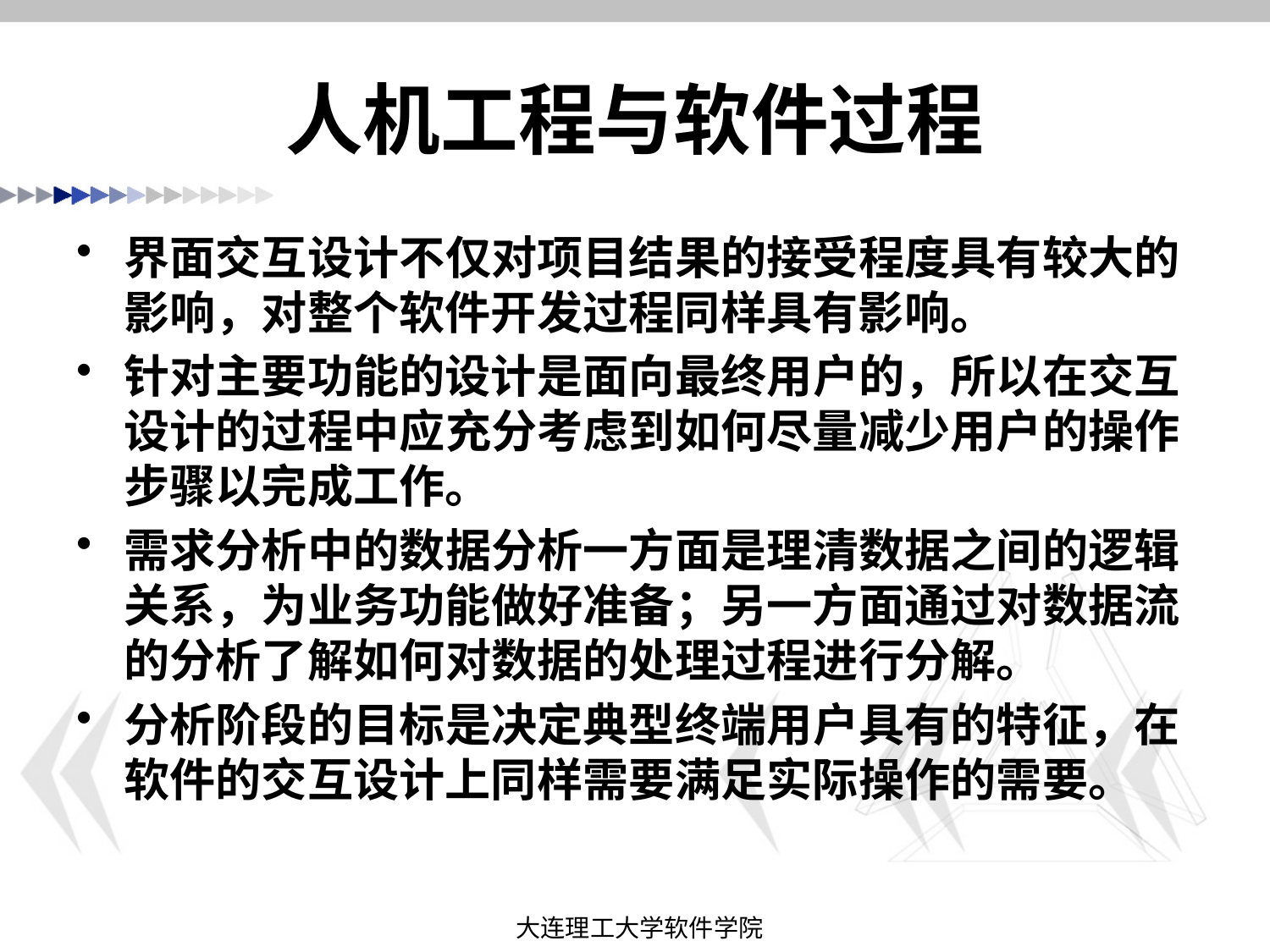

# 人机工程与软件过程
界面交互设计不仅对项目结果的接受程度具有较大的影响，对整个软件开发过程同样具有影响。
针对主要功能的设计是面向最终用户的，所以在交互设计的过程中应充分考虑到如何尽量减少用户的操作步骤以完成工作。
需求分析中的数据分析一方面是理清数据之间的逻辑关系，为业务功能做好准备；另一方面通过对数据流的分析了解如何对数据的处理过程进行分解。
分析阶段的目标是决定典型终端用户具有的特征，在软件的交互设计上同样需要满足实际操作的需要。

大连理工大学软件学院
18